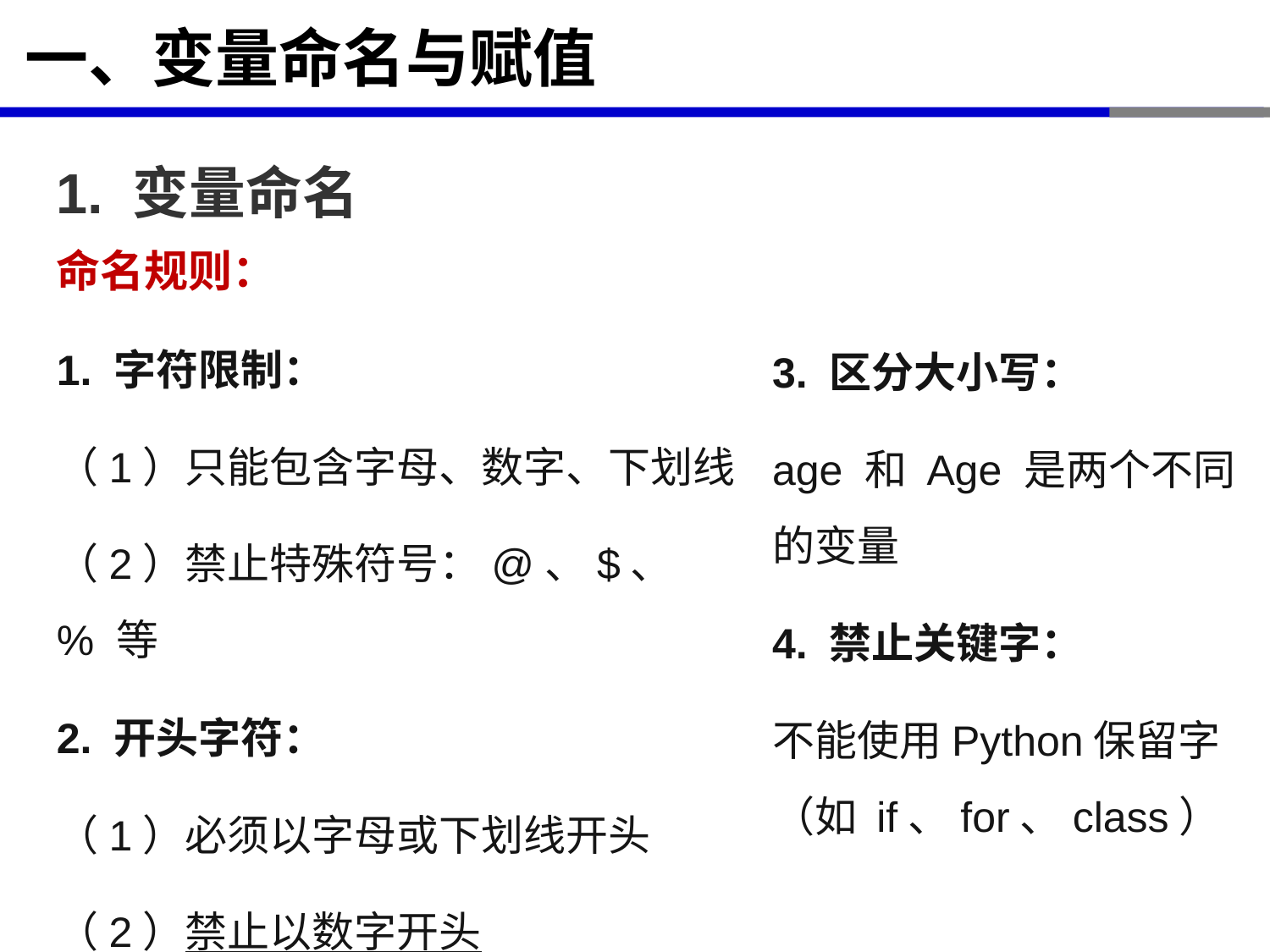

# 一、变量命名与赋值
1. 变量命名
命名规则：
1. 字符限制：
（1）只能包含字母、数字、下划线
（2）禁止特殊符号：@、$、% 等
2. 开头字符：
（1）必须以字母或下划线开头
（2）禁止以数字开头
3. 区分大小写：
age 和 Age 是两个不同的变量
4. 禁止关键字：
不能使用Python保留字（如 if、for、class）